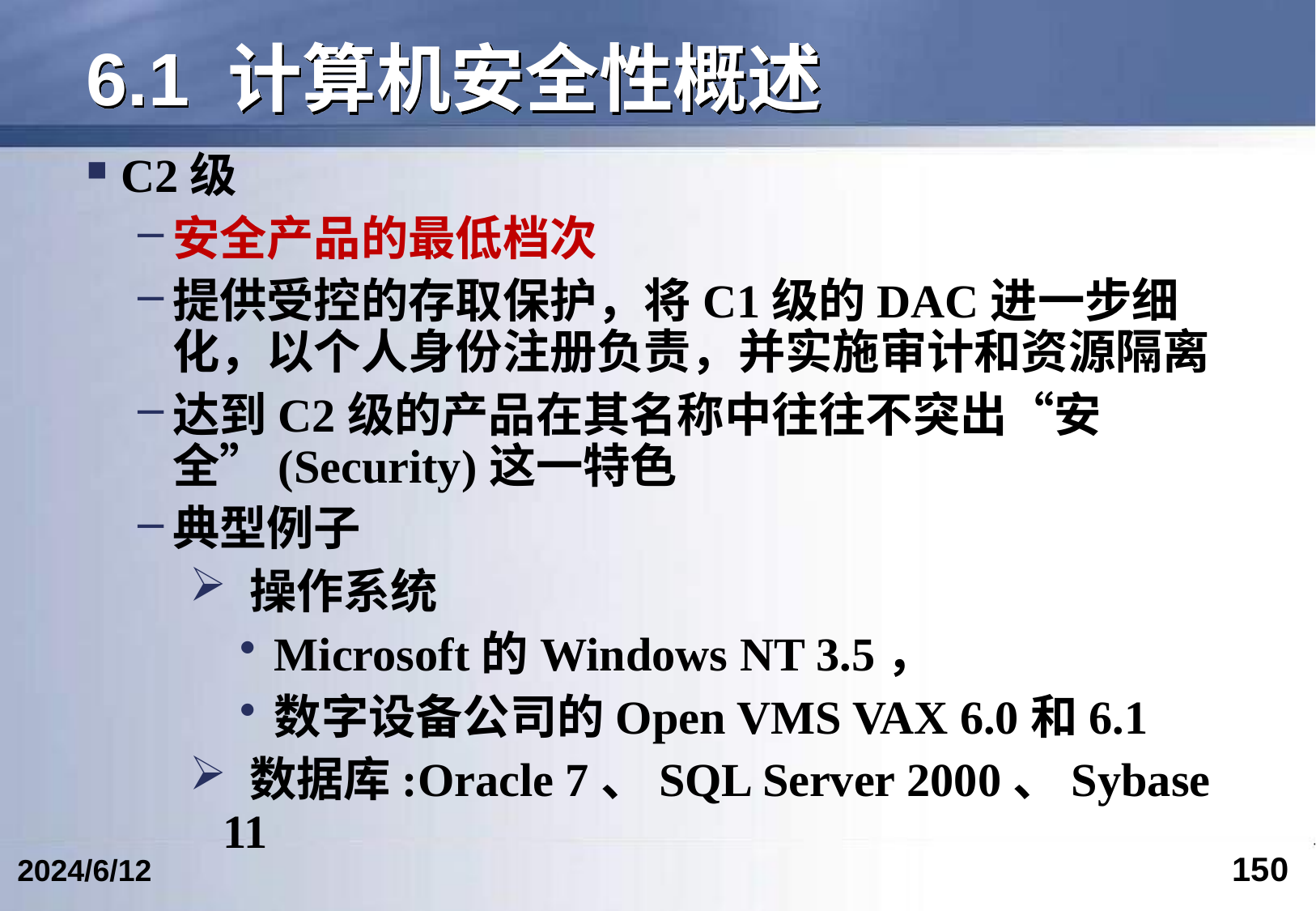

# 6.1 计算机安全性概述
C2级
安全产品的最低档次
提供受控的存取保护，将C1级的DAC进一步细化，以个人身份注册负责，并实施审计和资源隔离
达到C2级的产品在其名称中往往不突出“安全”(Security)这一特色
典型例子
 操作系统
Microsoft的Windows NT 3.5，
数字设备公司的Open VMS VAX 6.0和6.1
 数据库:Oracle 7、SQL Server 2000、Sybase 11
150
2024/6/12